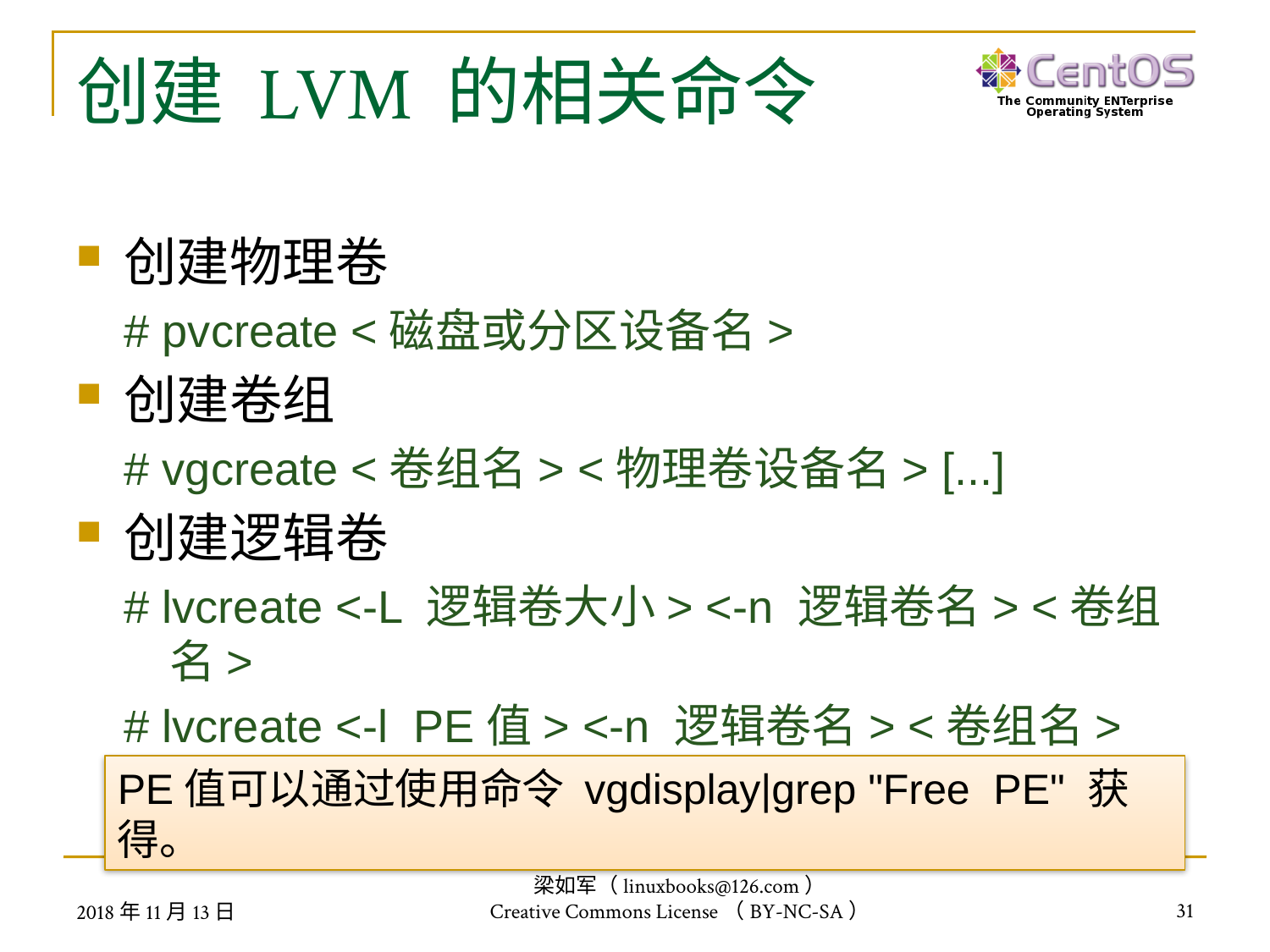

# 创建 LVM 的相关命令
创建物理卷
# pvcreate <磁盘或分区设备名>
创建卷组
# vgcreate <卷组名> <物理卷设备名> [...]
创建逻辑卷
# lvcreate <-L 逻辑卷大小> <-n 逻辑卷名> <卷组名>
# lvcreate <-l  PE值> <-n 逻辑卷名> <卷组名>
PE值可以通过使用命令 vgdisplay|grep "Free  PE" 获得。
梁如军（linuxbooks@126.com）
Creative Commons License（BY-NC-SA）
2018年11月13日
31